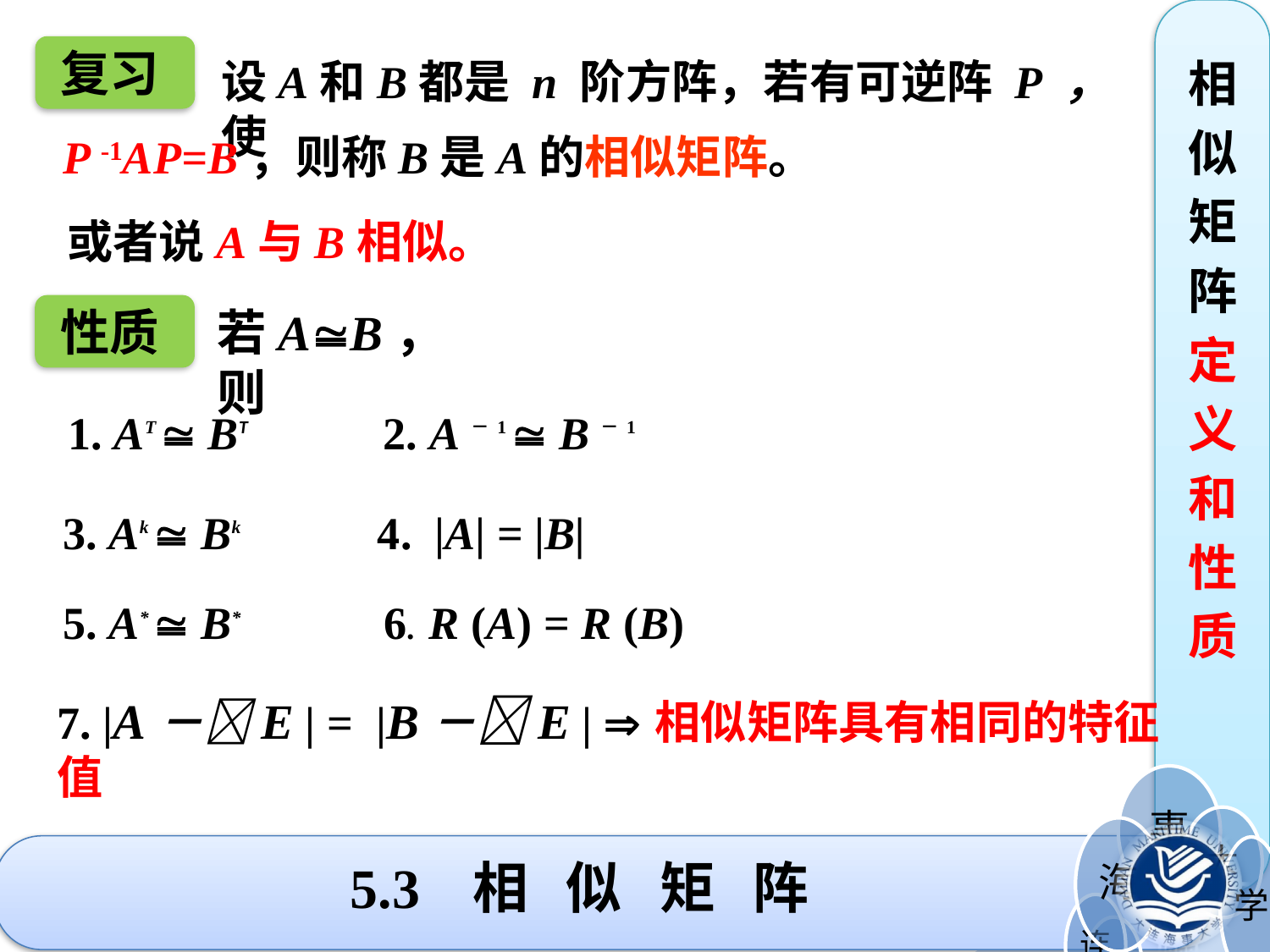

复习
设A和B都是 n 阶方阵，若有可逆阵 P ，使
相
似
矩
阵
定
义
和
性
质
P -1AP=B，则称B是A的相似矩阵。
或者说A与B相似。

性质
若A≅B，则
2. A－1 ≅ B－1
1. AT ≅ BT

3. Ak ≅ Bk
4.  |A| = |B|
5. A* ≅ B*
6.  R (A) = R (B)
7. |A－λE | =  |B－λE | ⇒ 相似矩阵具有相同的特征值
5.3   相   似   矩   阵